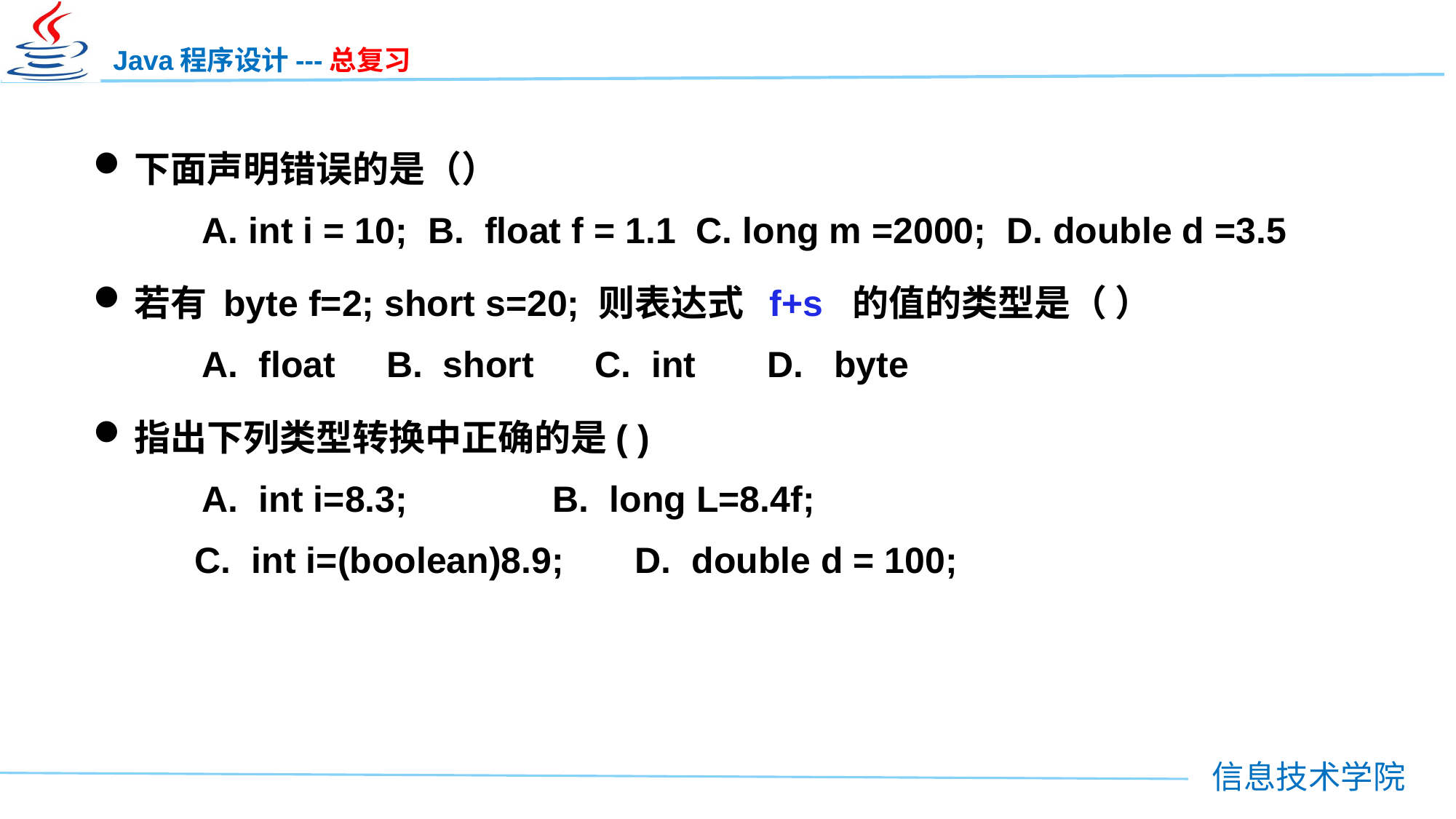

下面声明错误的是（）
	A. int i = 10;  B.  float f = 1.1  C. long m =2000;  D. double d =3.5
若有 byte f=2; short s=20; 则表达式  f+s  的值的类型是（ ）
	A.  float     B.  short      C.  int       D.   byte
指出下列类型转换中正确的是( )
	A.  int i=8.3;	             B.  long L=8.4f;
          C.  int i=(boolean)8.9;       D.  double d = 100;